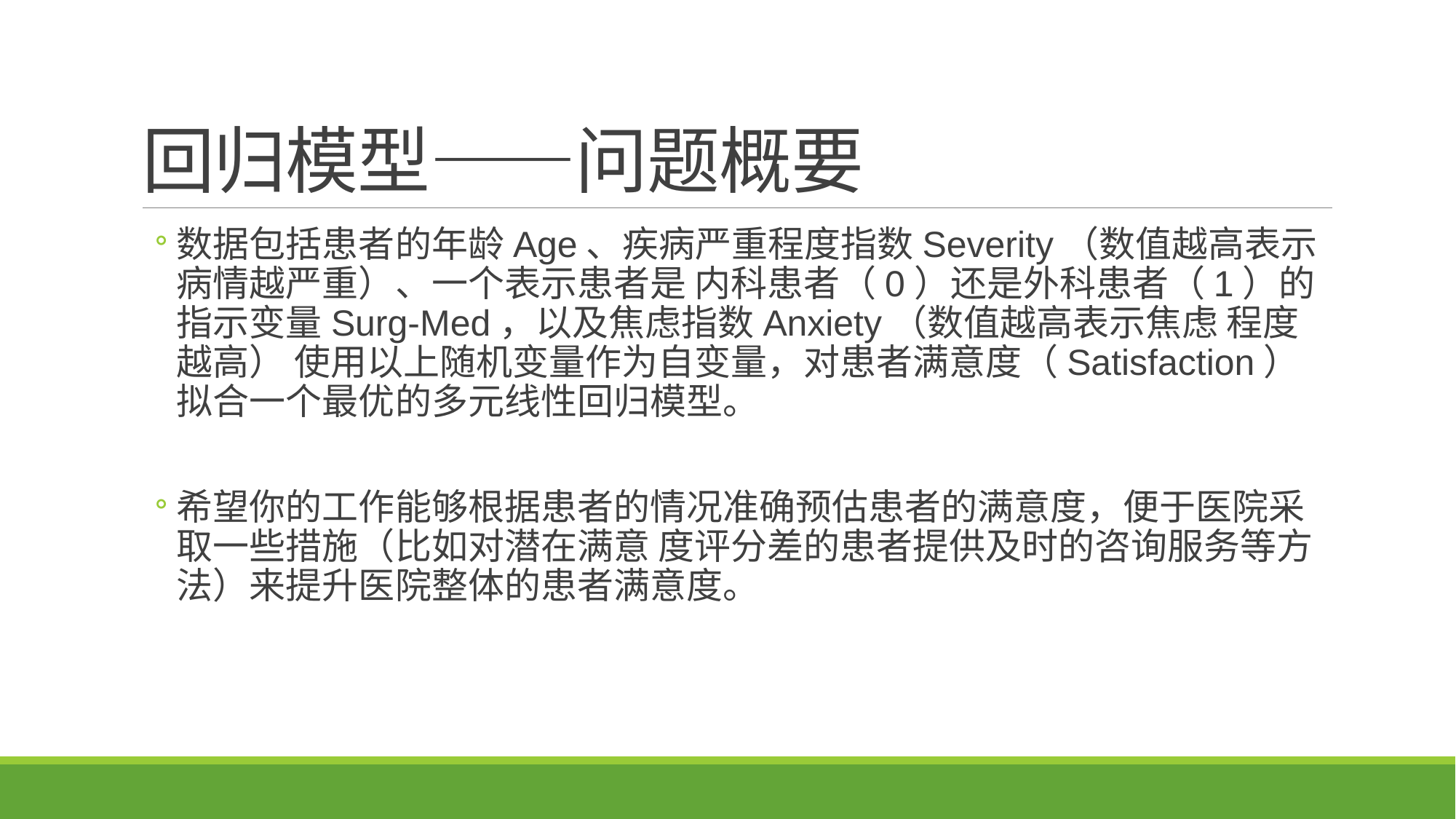

# 回归模型——问题概要
数据包括患者的年龄Age、疾病严重程度指数Severity（数值越高表示病情越严重）、一个表示患者是 内科患者（0）还是外科患者（1）的指示变量Surg-Med，以及焦虑指数Anxiety（数值越高表示焦虑 程度越高） 使用以上随机变量作为自变量，对患者满意度（Satisfaction）拟合一个最优的多元线性回归模型。

希望你的工作能够根据患者的情况准确预估患者的满意度，便于医院采取一些措施（比如对潜在满意 度评分差的患者提供及时的咨询服务等方法）来提升医院整体的患者满意度。